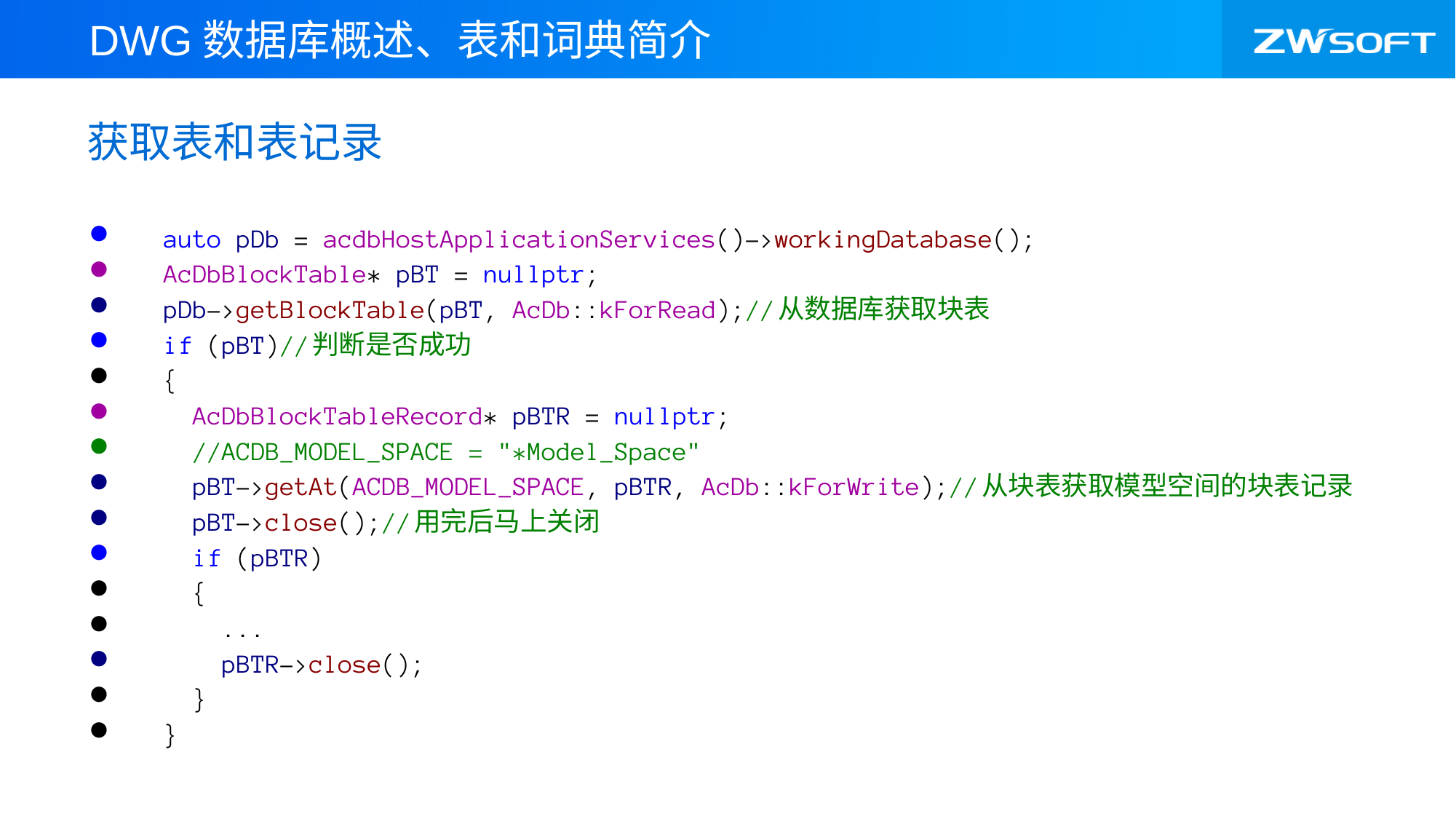

DWG数据库概述、表和词典简介
# 获取表和表记录
auto pDb = acdbHostApplicationServices()->workingDatabase();
AcDbBlockTable* pBT = nullptr;
pDb->getBlockTable(pBT, AcDb::kForRead);//从数据库获取块表
if (pBT)//判断是否成功
{
  AcDbBlockTableRecord* pBTR = nullptr;
  //ACDB_MODEL_SPACE = "*Model_Space"
  pBT->getAt(ACDB_MODEL_SPACE, pBTR, AcDb::kForWrite);//从块表获取模型空间的块表记录
  pBT->close();//用完后马上关闭
  if (pBTR)
  {
    ...
    pBTR->close();
  }
}